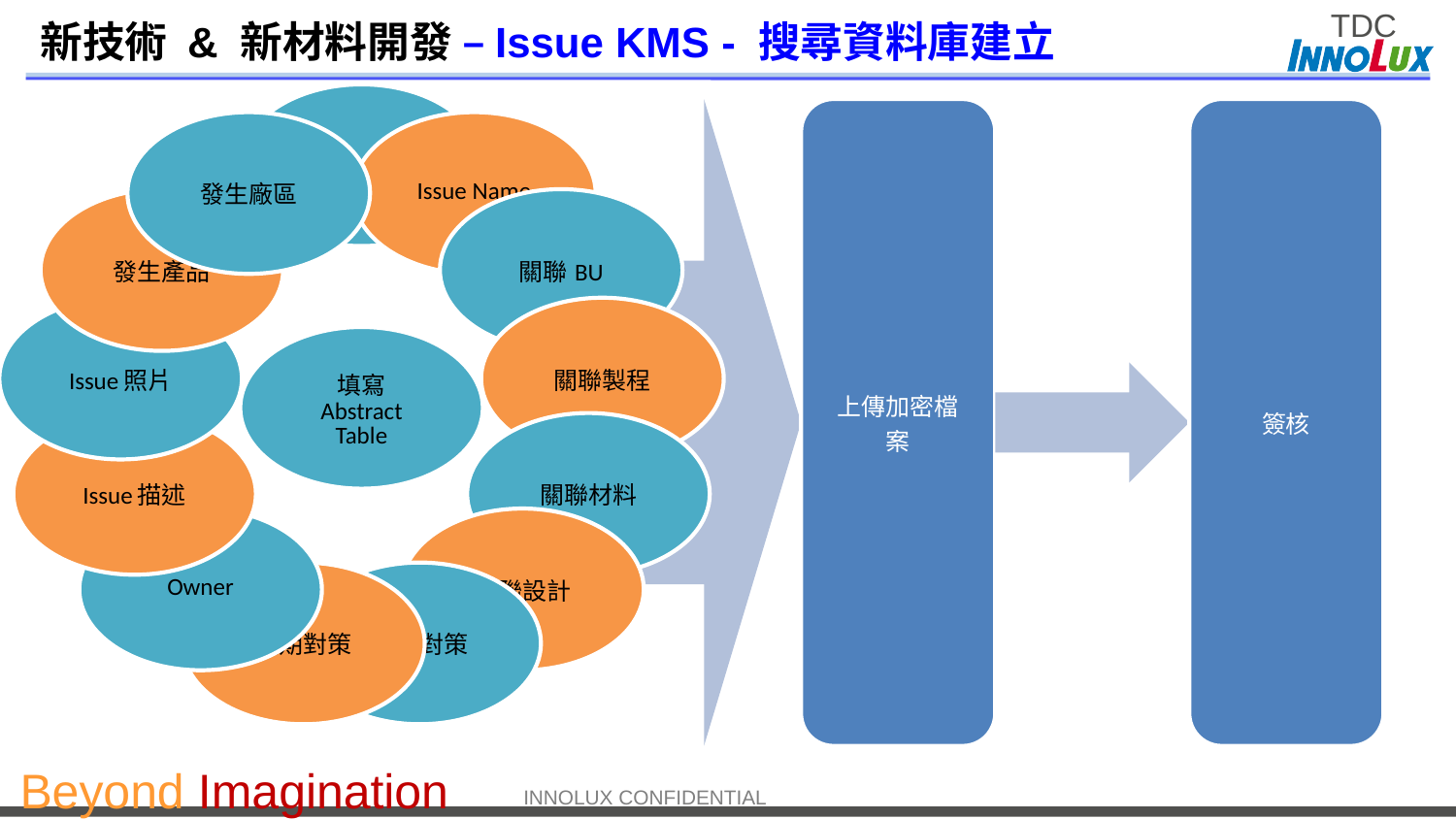

新技術 & 新材料開發 –Issue KMS - 搜尋資料庫建立
填寫
Abstract Table
發生日期
Issue Name
關聯製程
關聯材料
關聯BU
關聯設計
短期對策
長期對策
Owner
Issue描述
Issue照片
發生產品
發生廠區
上傳加密檔案
簽核